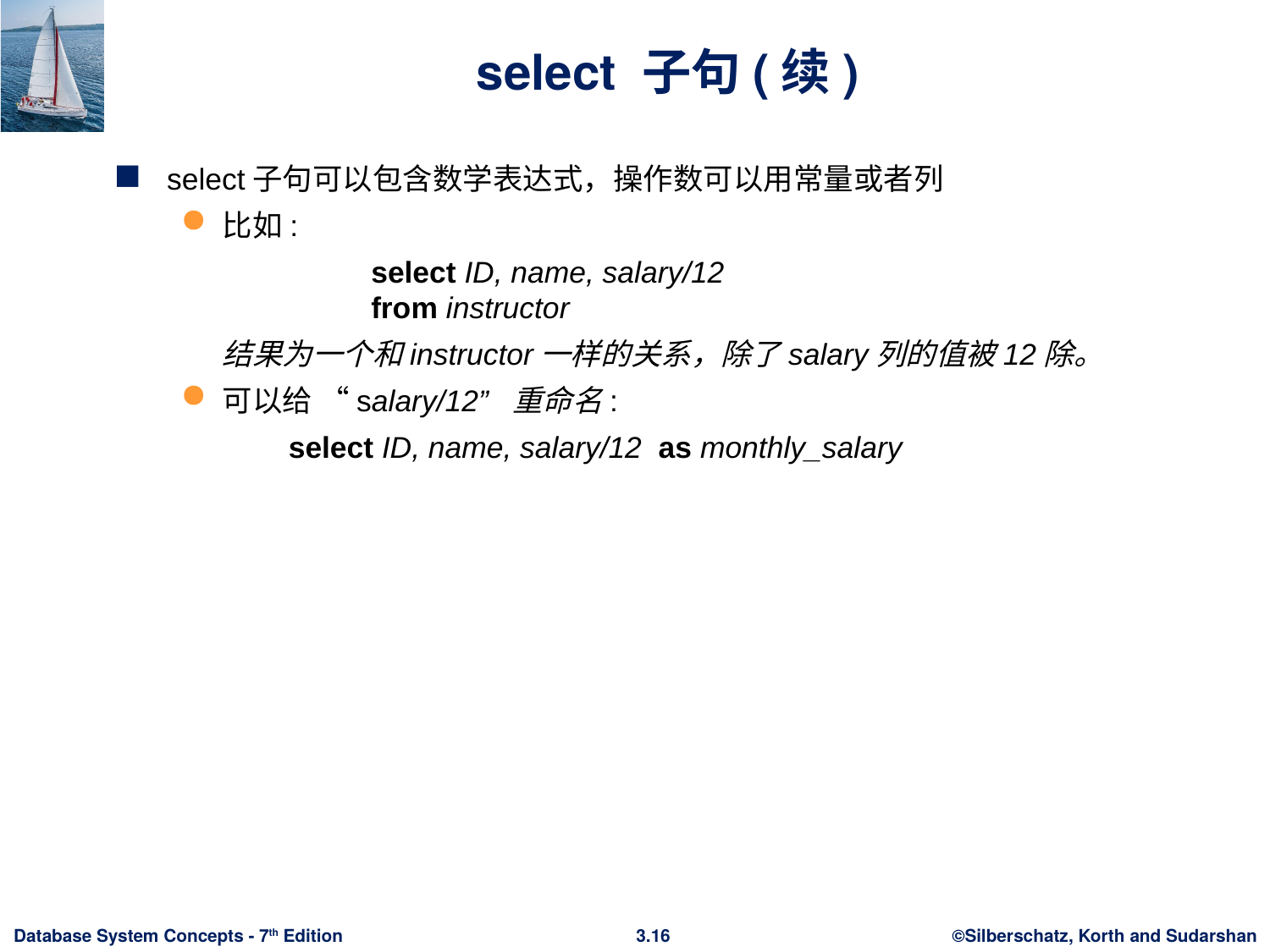

# select 子句(续)
select子句可以包含数学表达式，操作数可以用常量或者列
比如:
	                  select ID, name, salary/12
                  from instructor
	结果为一个和instructor一样的关系，除了salary列的值被12除。
可以给 “salary/12”  重命名:
	        select ID, name, salary/12  as monthly_salary